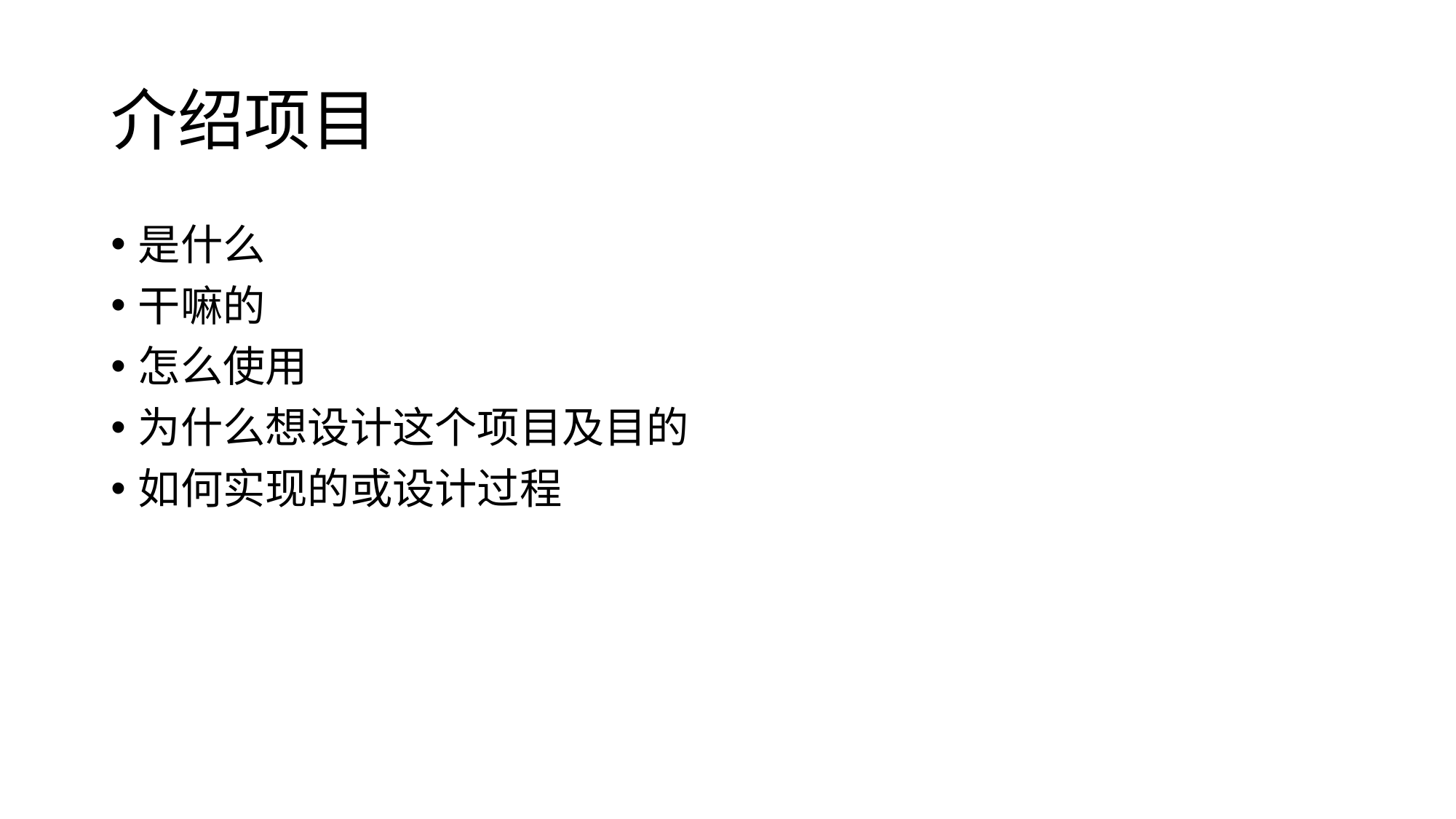

# 介绍项目
是什么
干嘛的
怎么使用
为什么想设计这个项目及目的
如何实现的或设计过程